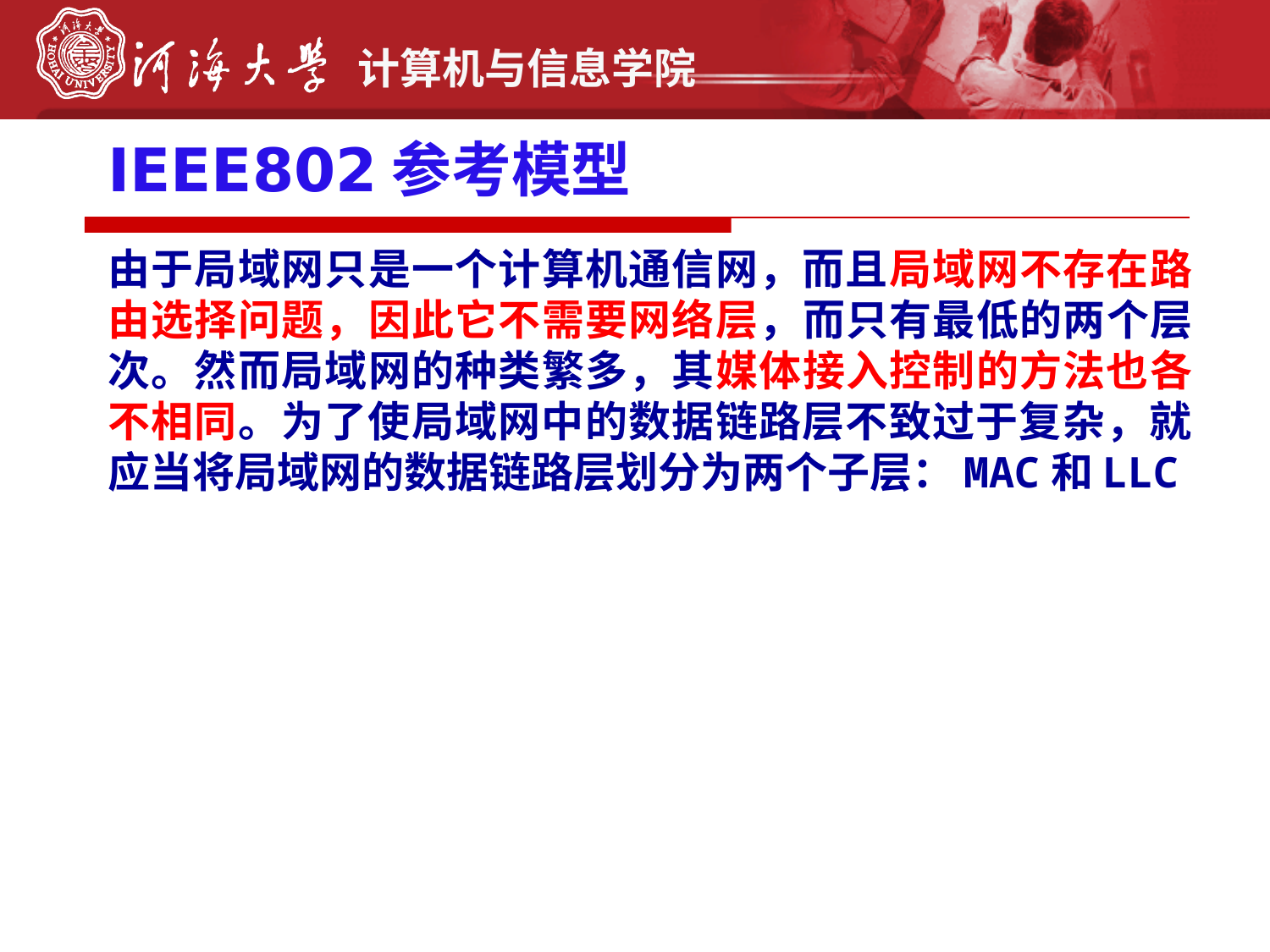

# IEEE802参考模型
由于局域网只是一个计算机通信网，而且局域网不存在路由选择问题，因此它不需要网络层，而只有最低的两个层次。然而局域网的种类繁多，其媒体接入控制的方法也各不相同。为了使局域网中的数据链路层不致过于复杂，就应当将局域网的数据链路层划分为两个子层：MAC和LLC